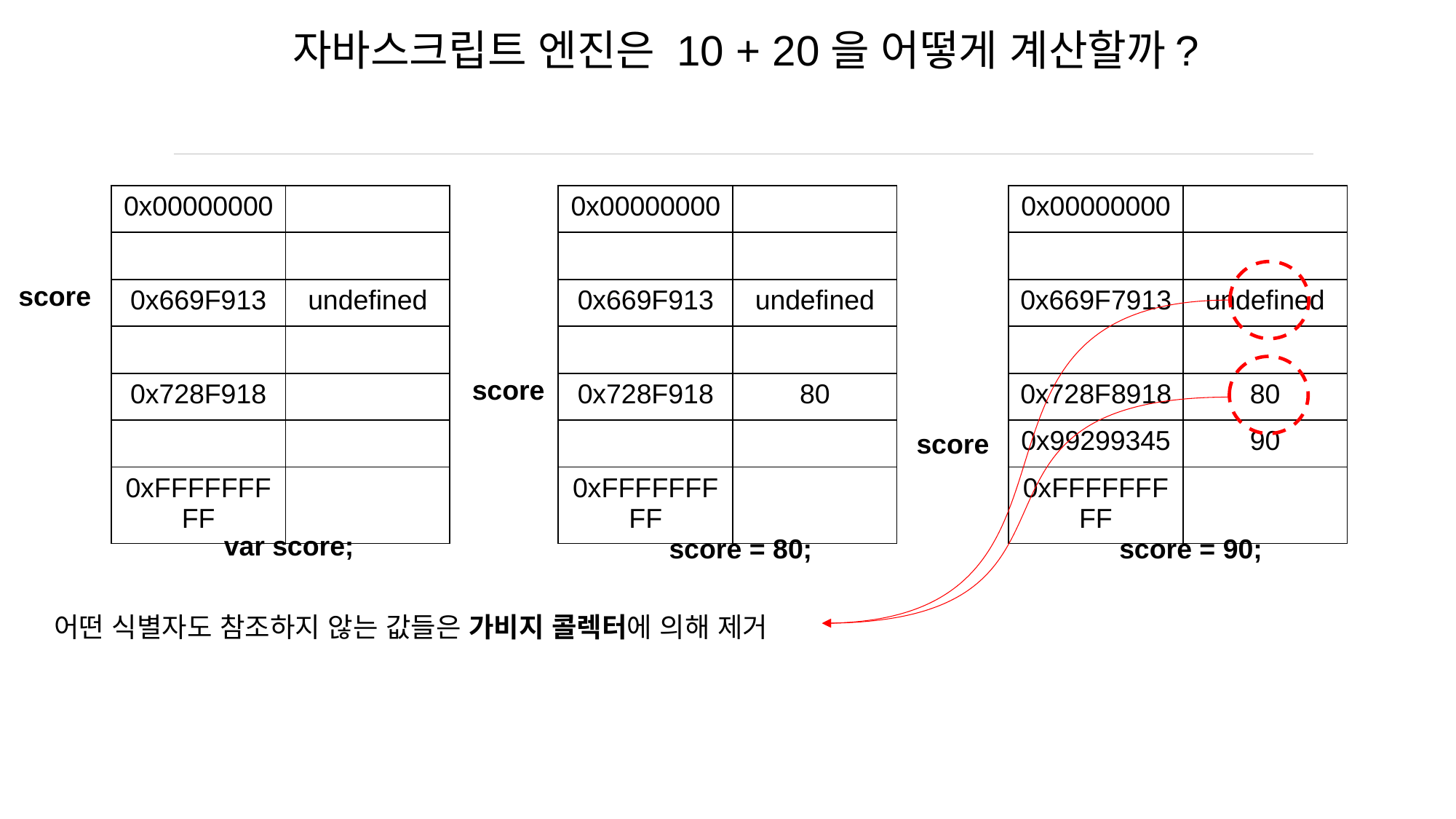

자바스크립트 엔진은 10 + 20을 어떻게 계산할까?
| 0x00000000 |  |
| --- | --- |
|  |  |
| 0x669F913 | undefined |
|  |  |
| 0x728F918 |  |
|  |  |
| 0xFFFFFFFFF |  |
| 0x00000000 |  |
| --- | --- |
|  |  |
| 0x669F913 | undefined |
|  |  |
| 0x728F918 | 80 |
|  |  |
| 0xFFFFFFFFF |  |
| 0x00000000 |  |
| --- | --- |
|  |  |
| 0x669F7913 | undefined |
|  |  |
| 0x728F8918 | 80 |
| 0x99299345 | 90 |
| 0xFFFFFFFFF |  |

score

score

score

var score;
score = 80;
score = 90;
어떤 식별자도 참조하지 않는 값들은 가비지 콜렉터에 의해 제거